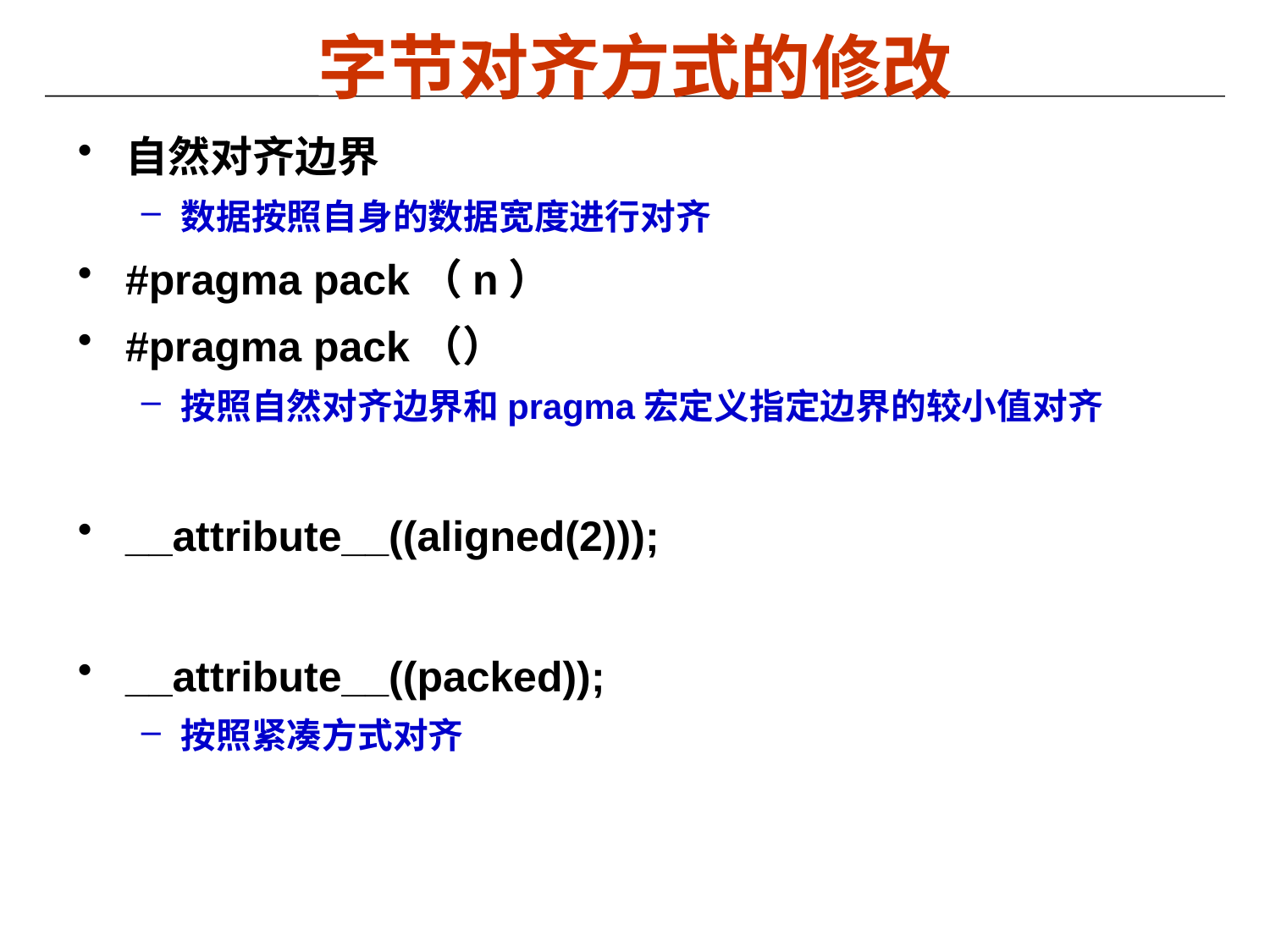

# 字节对齐方式的修改
自然对齐边界
数据按照自身的数据宽度进行对齐
#pragma pack（n）
#pragma pack（）
按照自然对齐边界和pragma宏定义指定边界的较小值对齐

__attribute__((aligned(2)));

__attribute__((packed));
按照紧凑方式对齐